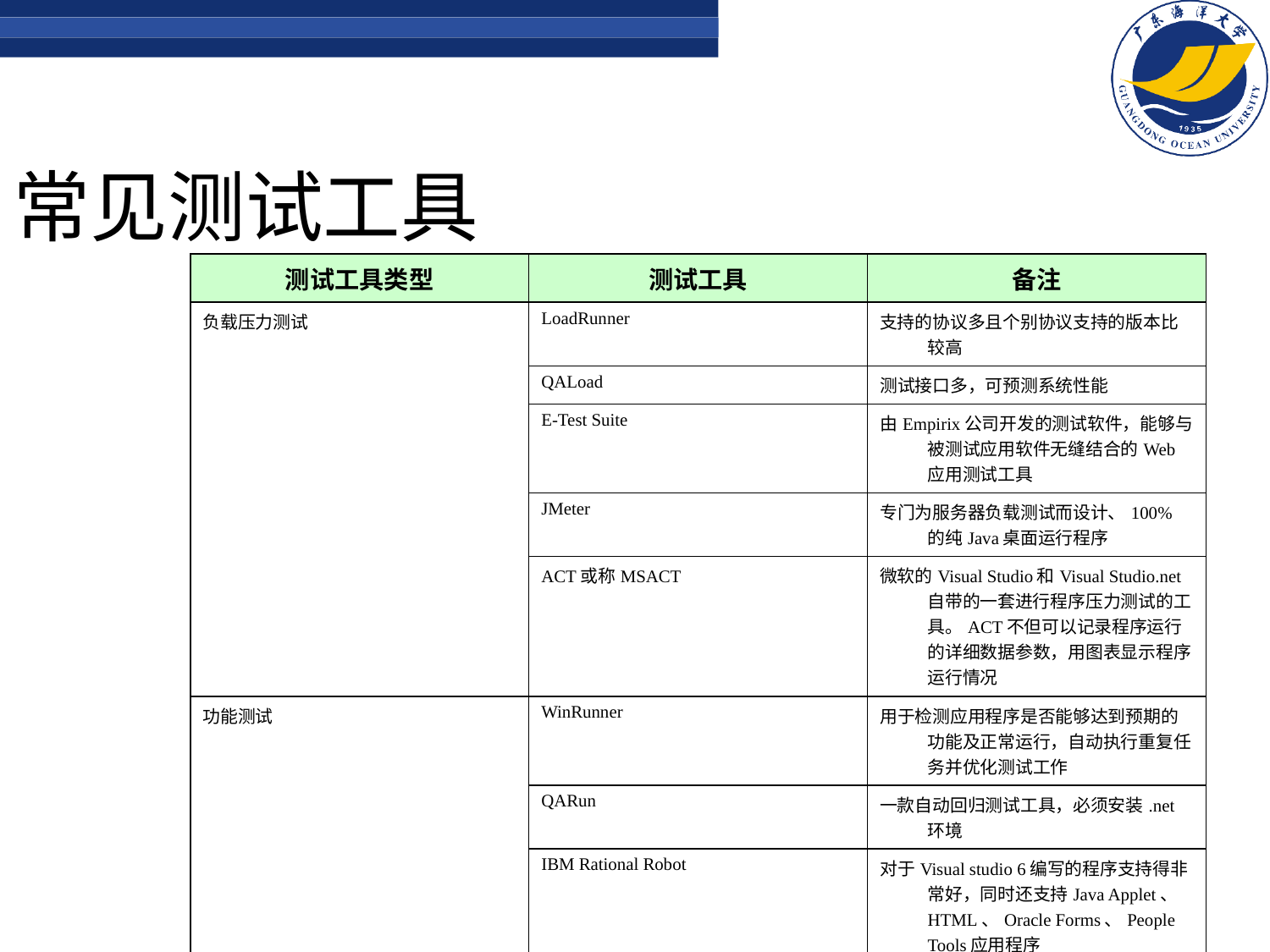

# 常见测试工具
| 测试工具类型 | 测试工具 | 备注 |
| --- | --- | --- |
| 负载压力测试 | LoadRunner | 支持的协议多且个别协议支持的版本比较高 |
|  | QALoad | 测试接口多，可预测系统性能 |
|  | E-Test Suite | 由Empirix公司开发的测试软件，能够与被测试应用软件无缝结合的Web应用测试工具 |
|  | JMeter | 专门为服务器负载测试而设计、100%的纯Java桌面运行程序 |
|  | ACT或称MSACT | 微软的Visual Studio和Visual Studio.net自带的一套进行程序压力测试的工具。ACT不但可以记录程序运行的详细数据参数，用图表显示程序运行情况 |
| 功能测试 | WinRunner | 用于检测应用程序是否能够达到预期的功能及正常运行，自动执行重复任务并优化测试工作 |
|  | QARun | 一款自动回归测试工具，必须安装.net环境 |
|  | IBM Rational Robot | 对于Visual studio 6编写的程序支持得非常好，同时还支持Java Applet、HTML、Oracle Forms、People Tools应用程序 |
|  | SilkTest | 提供了用于测试的创建和定制的工作流设置、测试计划和管理、直接的数据库访问及校验等功能 |
27